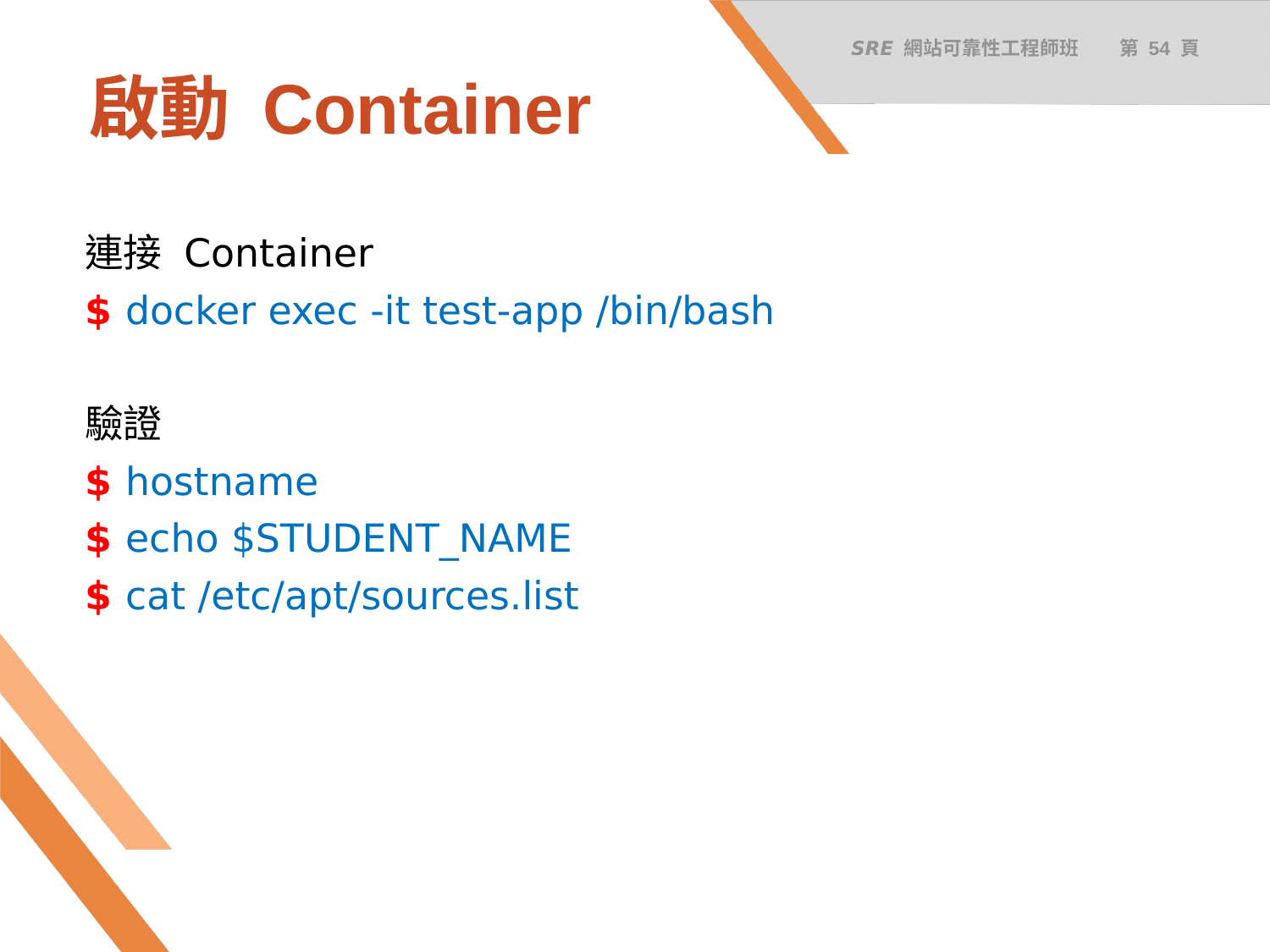

SRE 網站可靠性工程師班
第 54 頁
# 啟動 Container
連接 Container
$ docker exec -it test-app /bin/bash

驗證
$ hostname
$ echo $STUDENT_NAME
$ cat /etc/apt/sources.list